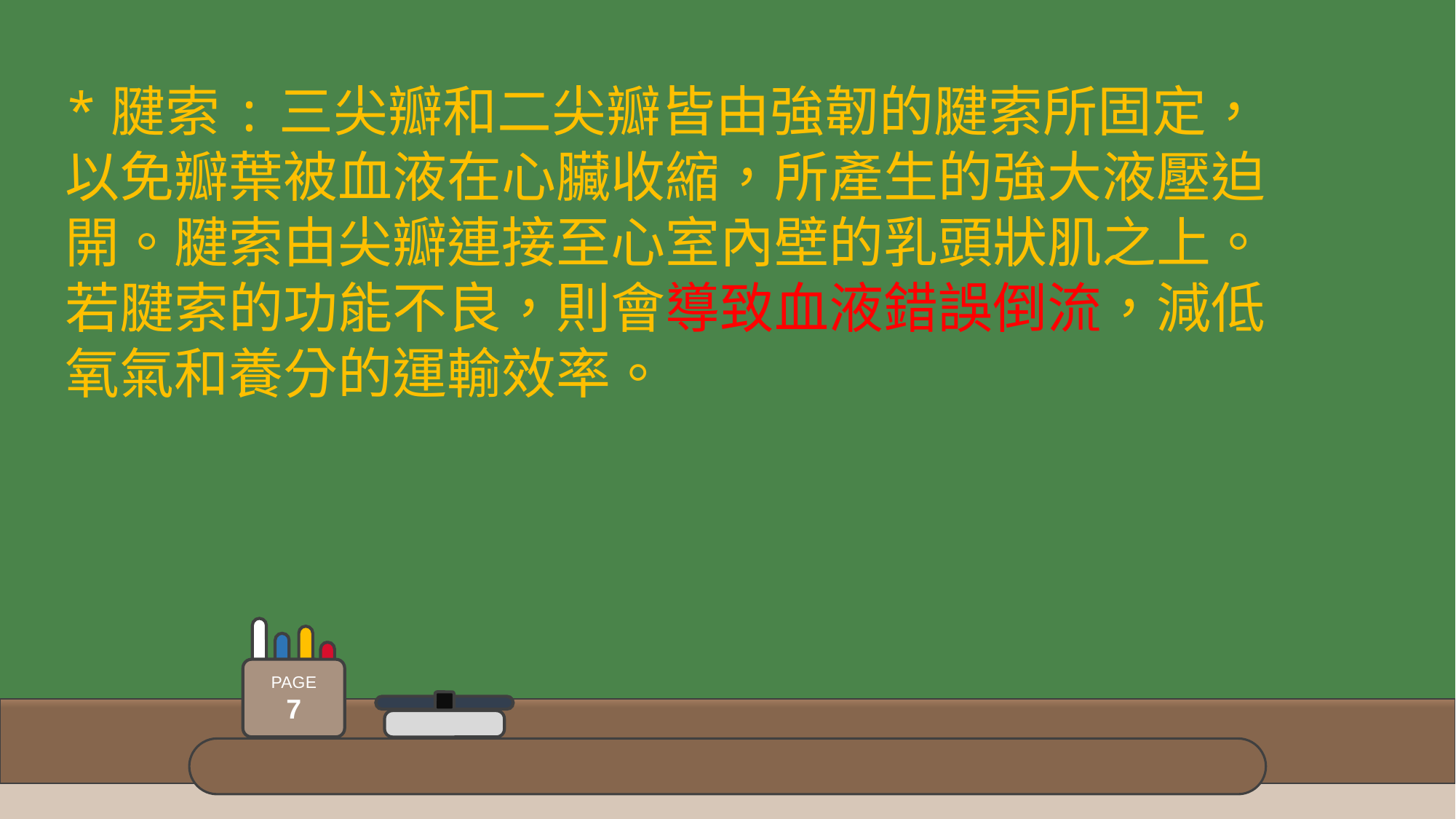

*腱索:三尖瓣和二尖瓣皆由強韌的腱索所固定，以免瓣葉被血液在心臟收縮，所產生的強大液壓迫開。腱索由尖瓣連接至心室內壁的乳頭狀肌之上。若腱索的功能不良，則會導致血液錯誤倒流，減低氧氣和養分的運輸效率。

PAGE
7